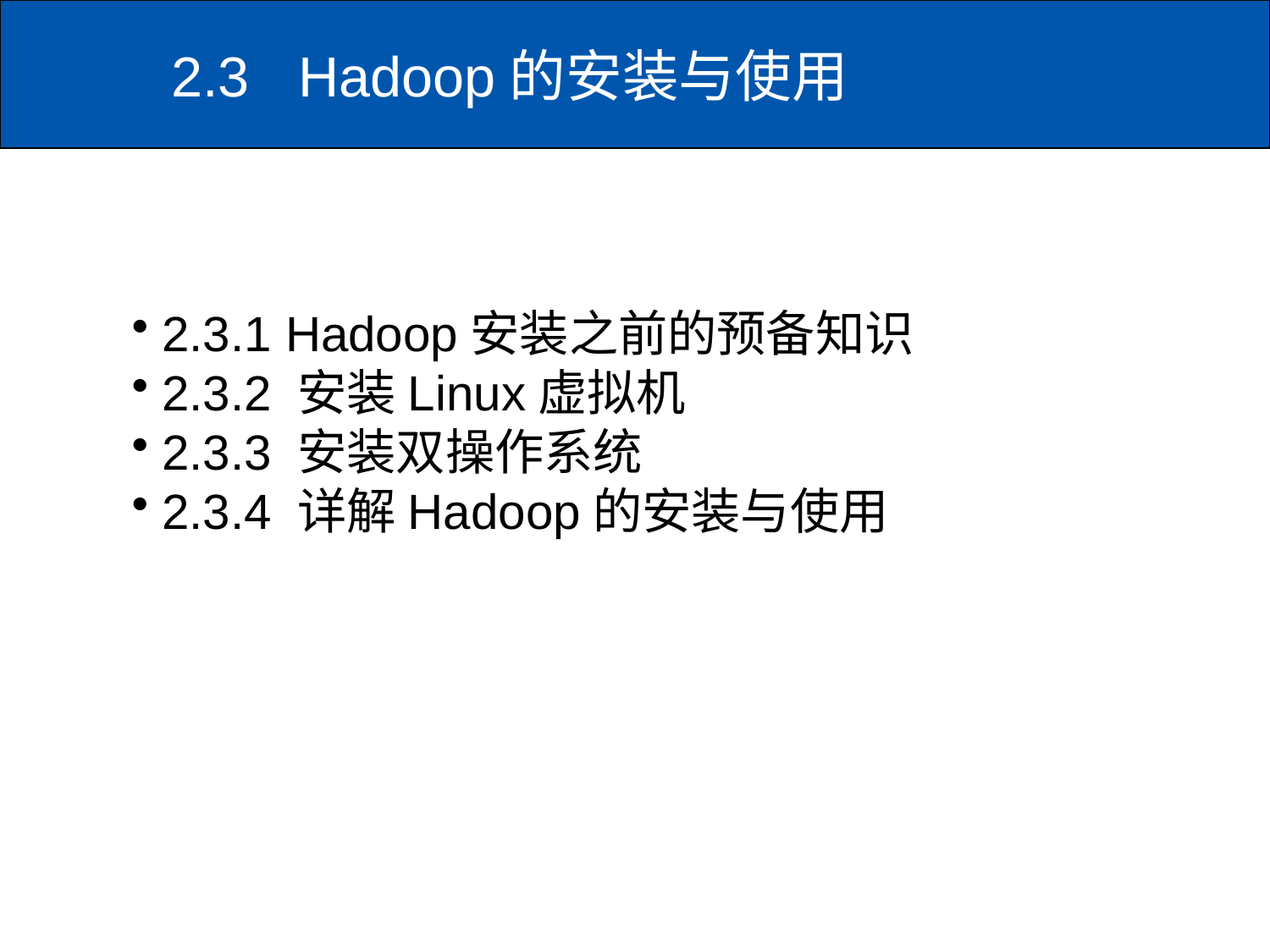

# 2.3	Hadoop的安装与使用
2.3.1 Hadoop安装之前的预备知识
2.3.2 安装Linux虚拟机
2.3.3 安装双操作系统
2.3.4 详解Hadoop的安装与使用